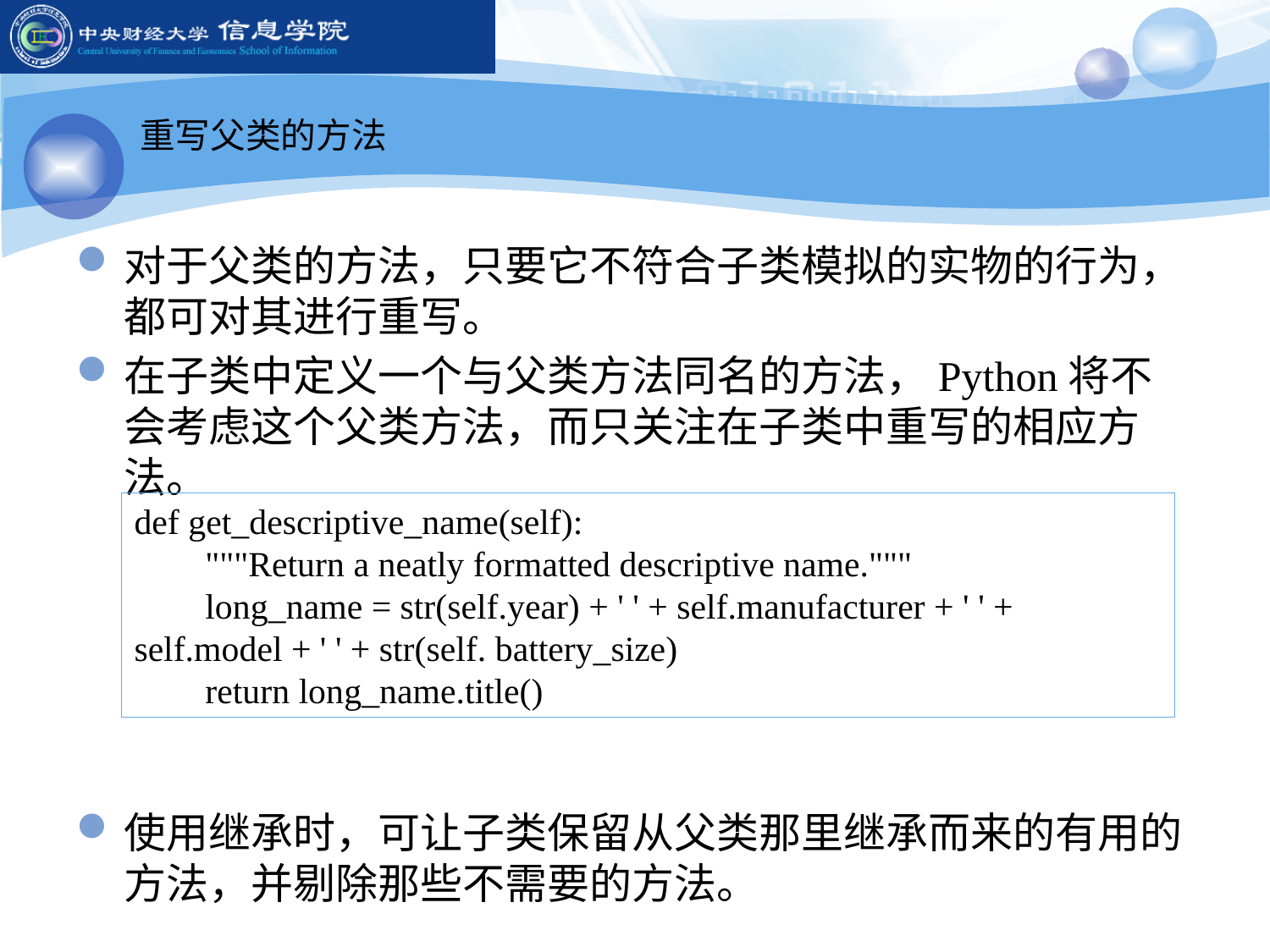

重写父类的方法
对于父类的方法，只要它不符合子类模拟的实物的行为，都可对其进行重写。
在子类中定义一个与父类方法同名的方法，Python将不会考虑这个父类方法，而只关注在子类中重写的相应方法。

使用继承时，可让子类保留从父类那里继承而来的有用的方法，并剔除那些不需要的方法。
def get_descriptive_name(self):
        """Return a neatly formatted descriptive name."""
        long_name = str(self.year) + ' ' + self.manufacturer + ' ' + self.model + ' ' + str(self. battery_size)
        return long_name.title()